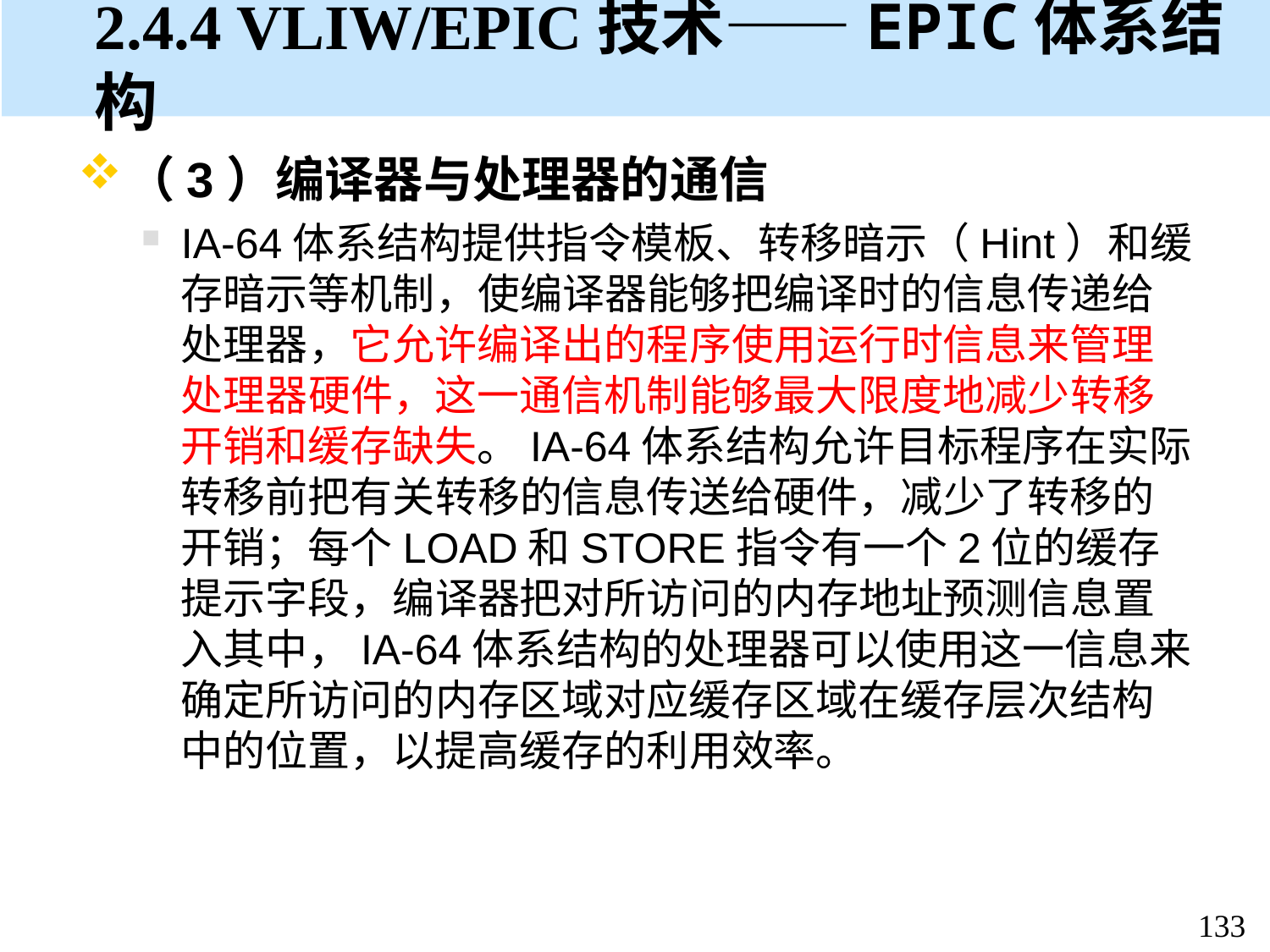

# 2.4.4 VLIW/EPIC技术——EPIC体系结构
（3）编译器与处理器的通信
IA-64体系结构提供指令模板、转移暗示（Hint）和缓存暗示等机制，使编译器能够把编译时的信息传递给处理器，它允许编译出的程序使用运行时信息来管理处理器硬件，这一通信机制能够最大限度地减少转移开销和缓存缺失。IA-64体系结构允许目标程序在实际转移前把有关转移的信息传送给硬件，减少了转移的开销；每个LOAD和STORE指令有一个2位的缓存提示字段，编译器把对所访问的内存地址预测信息置入其中，IA-64体系结构的处理器可以使用这一信息来确定所访问的内存区域对应缓存区域在缓存层次结构中的位置，以提高缓存的利用效率。